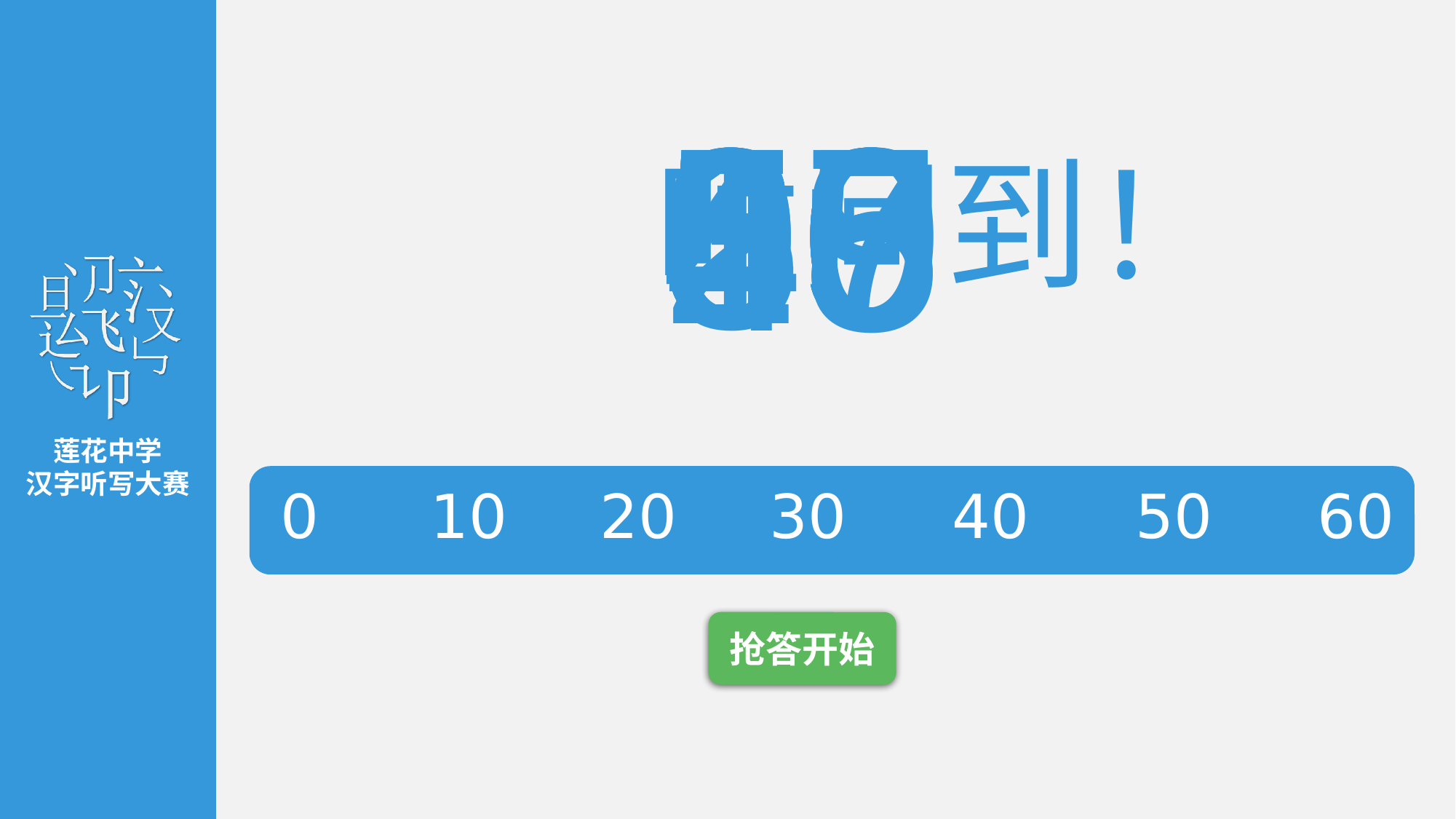

00
05
10
15
20
25
30
35
40
56
57
58
59
50
55
45
时间到！

0
10
20
30
40
50
60

抢答开始